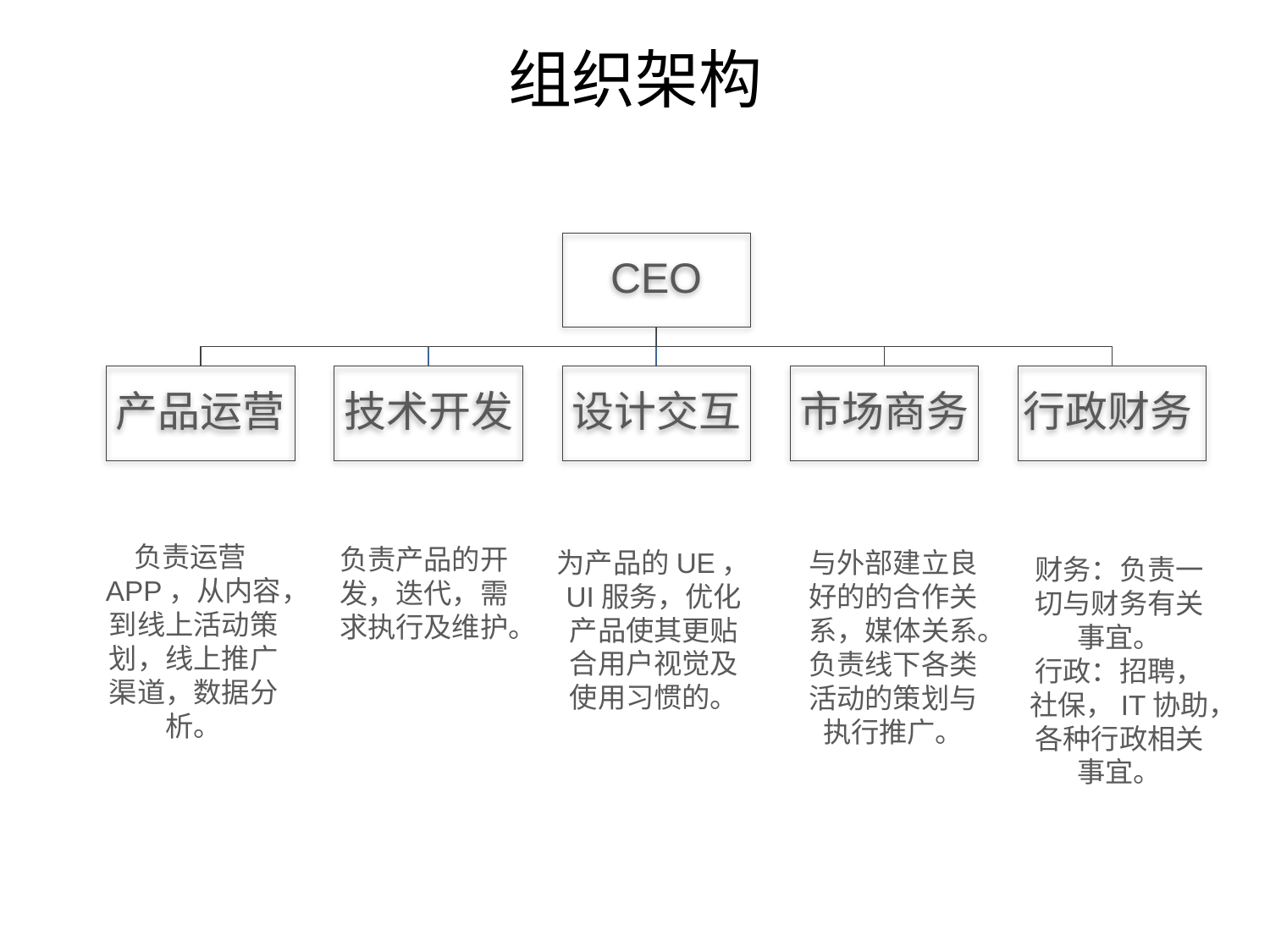

组织架构
CEO
产品运营
技术开发
设计交互
市场商务
行政财务
负责运营APP，从内容，到线上活动策划，线上推广渠道，数据分析。
负责产品的开发，迭代，需求执行及维护。
为产品的UE，UI服务，优化产品使其更贴合用户视觉及使用习惯的。
与外部建立良好的的合作关系，媒体关系。负责线下各类活动的策划与执行推广。
财务：负责一切与财务有关事宜。
行政：招聘，社保，IT协助，各种行政相关事宜。